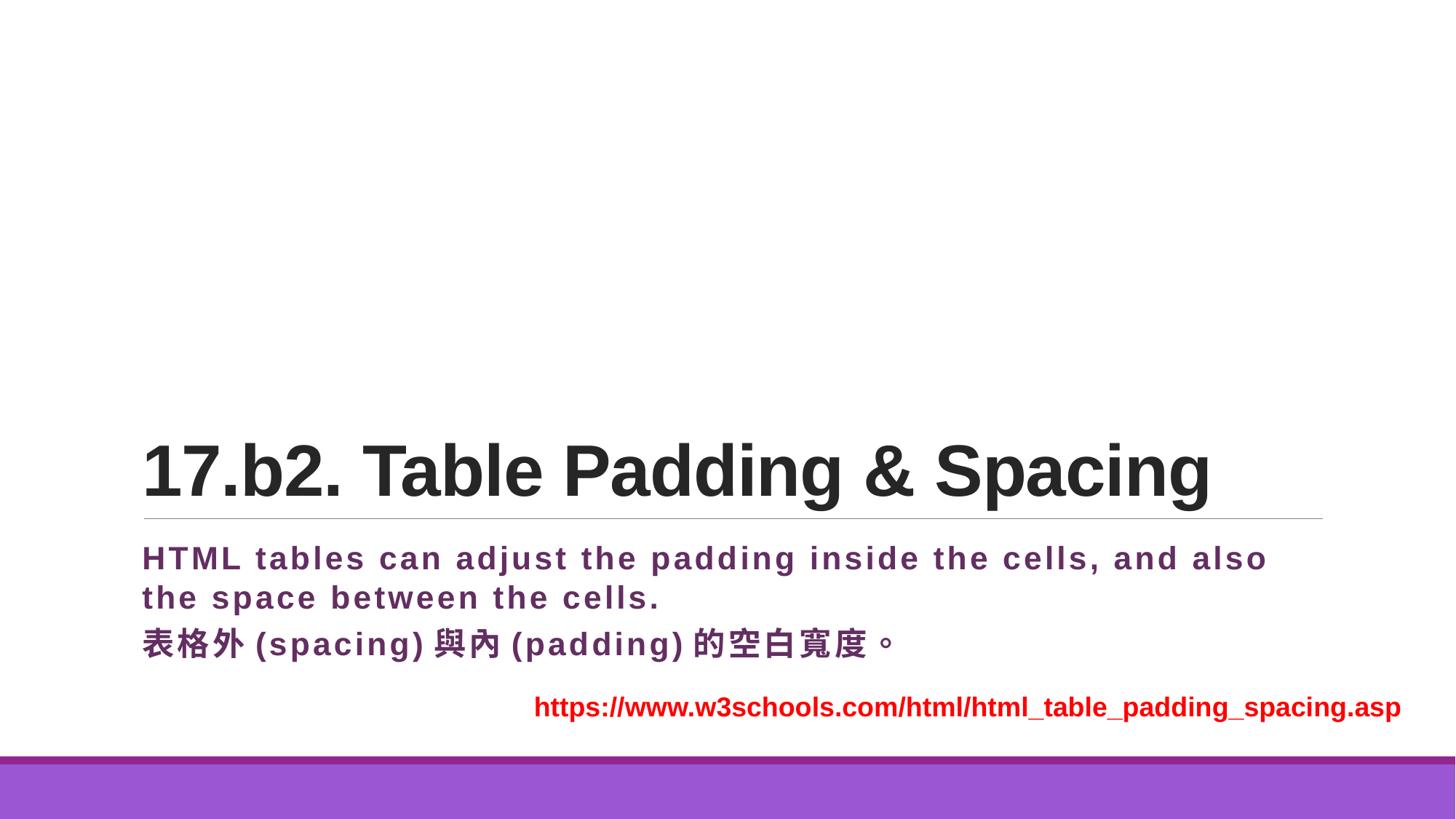

# 17.b2. Table Padding & Spacing
HTML tables can adjust the padding inside the cells, and also the space between the cells.
表格外(spacing)與內(padding)的空白寬度。
https://www.w3schools.com/html/html_table_padding_spacing.asp